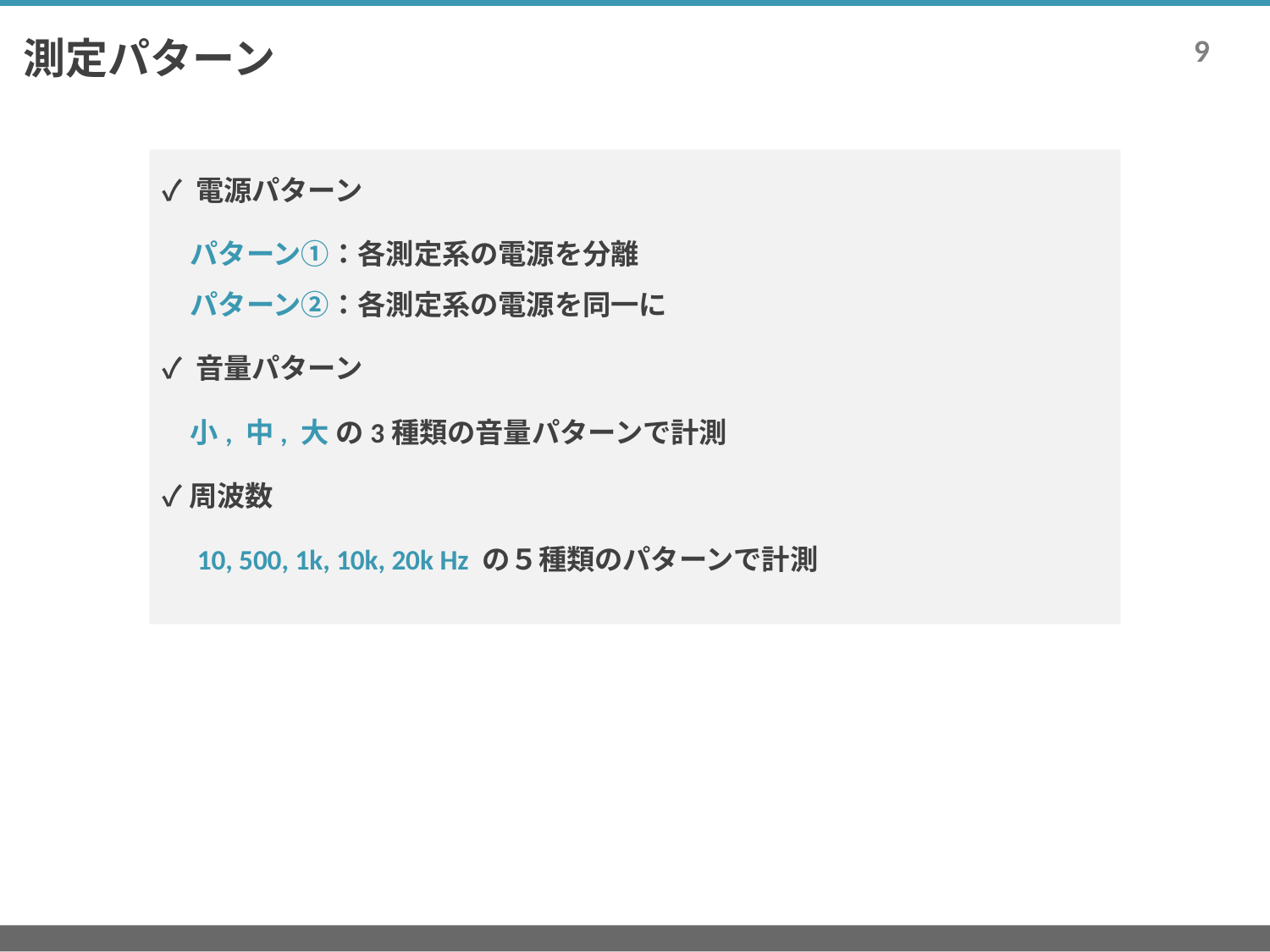

# 測定パターン
9
✓ 電源パターン
　パターン①：各測定系の電源を分離
　パターン➁：各測定系の電源を同一に
✓ 音量パターン
　小, 中, 大 の3種類の音量パターンで計測
✓周波数
　10, 500, 1k, 10k, 20k Hz の５種類のパターンで計測